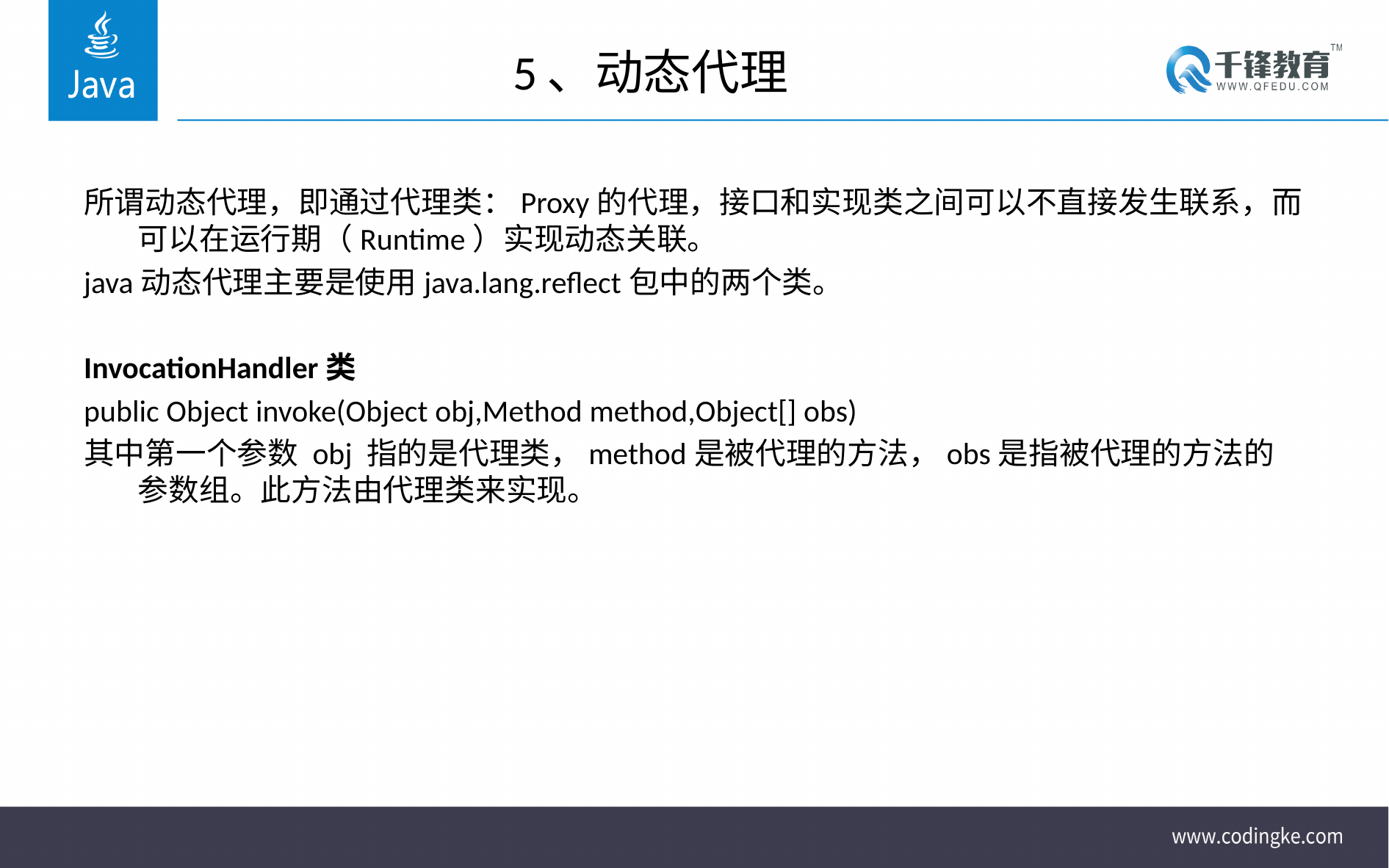

# 5、动态代理
所谓动态代理，即通过代理类：Proxy的代理，接口和实现类之间可以不直接发生联系，而可以在运行期（Runtime）实现动态关联。
java动态代理主要是使用java.lang.reflect包中的两个类。

InvocationHandler类
public Object invoke(Object obj,Method method,Object[] obs)
其中第一个参数 obj 指的是代理类，method是被代理的方法，obs是指被代理的方法的参数组。此方法由代理类来实现。